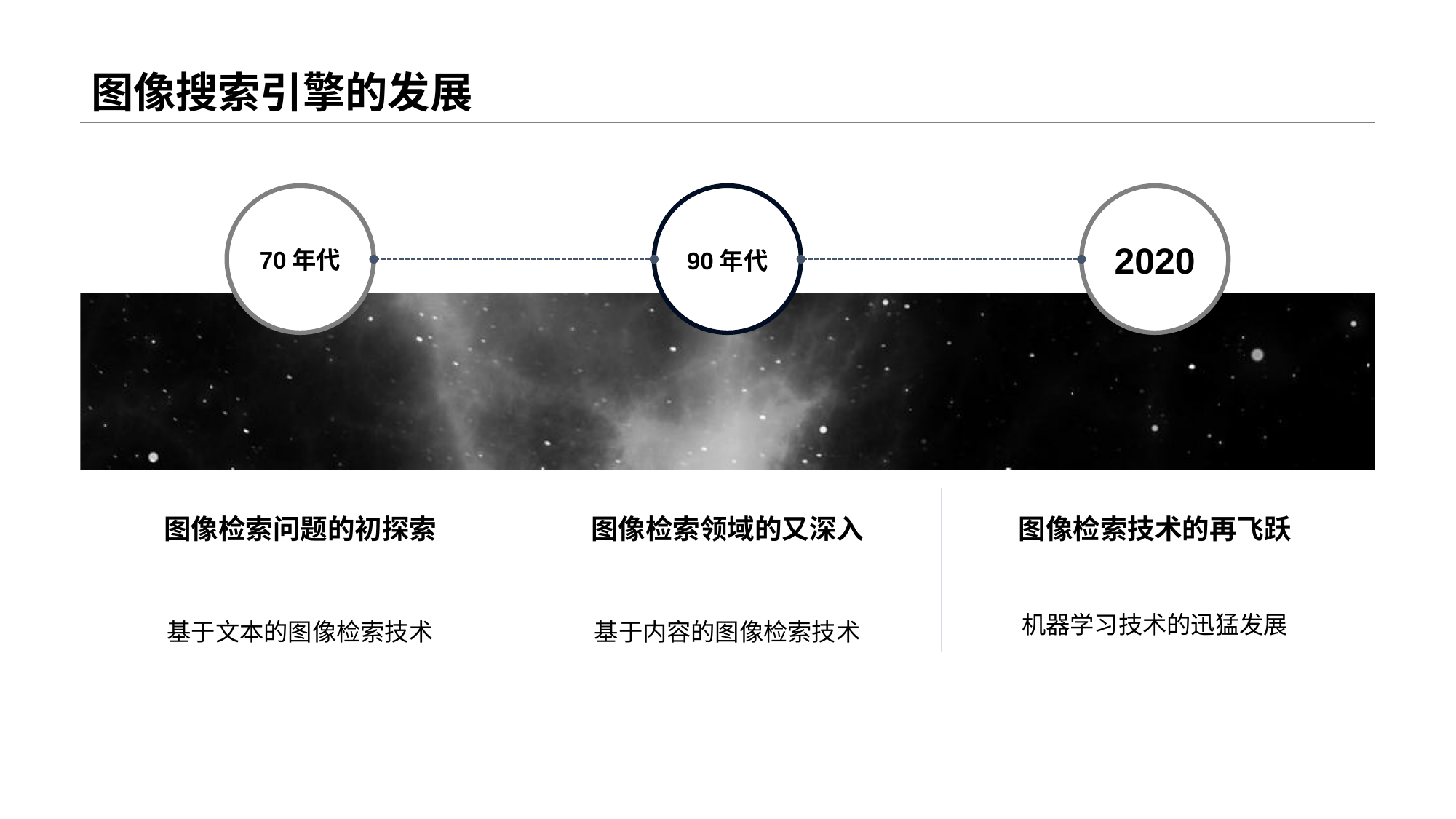

# 图像搜索引擎的发展
70年代
90年代
2020

图像检索问题的初探索

基于文本的图像检索技术
图像检索领域的又深入

基于内容的图像检索技术
图像检索技术的再飞跃

机器学习技术的迅猛发展
7